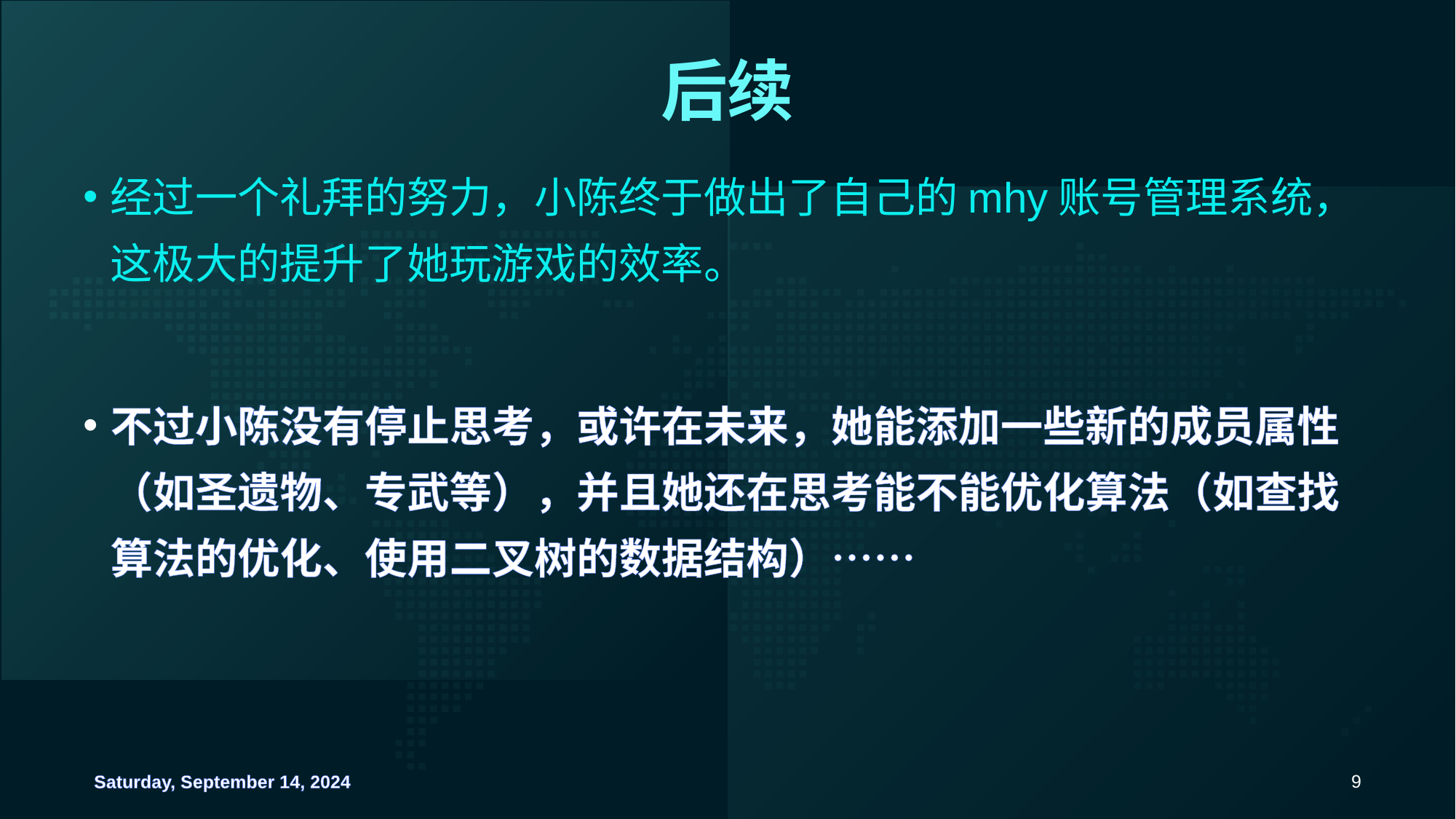

# 后续
经过一个礼拜的努力，小陈终于做出了自己的mhy账号管理系统，这极大的提升了她玩游戏的效率。

不过小陈没有停止思考，或许在未来，她能添加一些新的成员属性（如圣遗物、专武等），并且她还在思考能不能优化算法（如查找算法的优化、使用二叉树的数据结构）……
Saturday, September 14, 2024
9